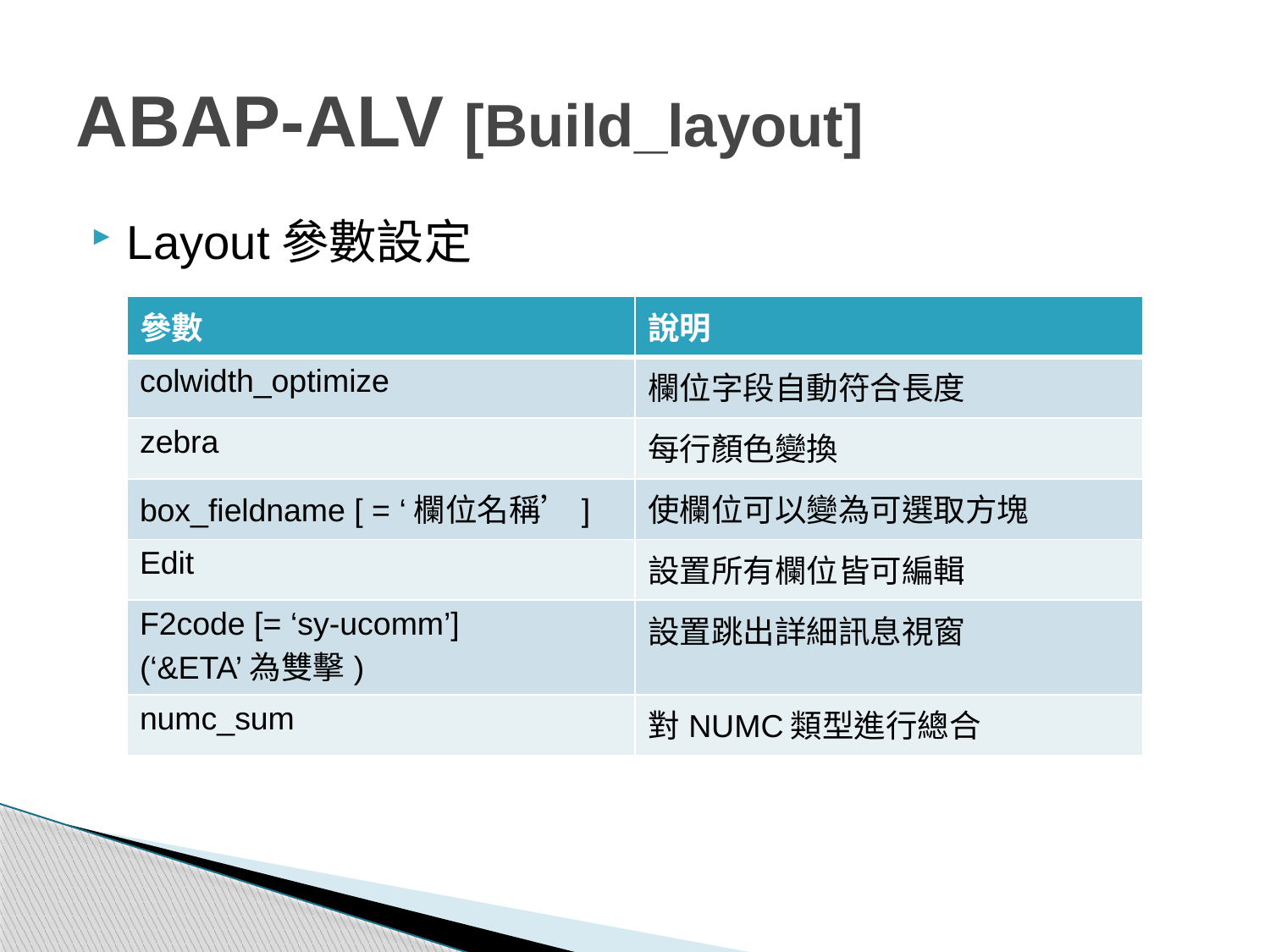

# ABAP-ALV [Build_layout]
Layout參數設定
| 參數 | 說明 |
| --- | --- |
| colwidth\_optimize | 欄位字段自動符合長度 |
| zebra | 每行顏色變換 |
| box\_fieldname [ = ‘欄位名稱’] | 使欄位可以變為可選取方塊 |
| Edit | 設置所有欄位皆可編輯 |
| F2code [= ‘sy-ucomm’] (‘&ETA’為雙擊) | 設置跳出詳細訊息視窗 |
| numc\_sum | 對NUMC類型進行總合 |